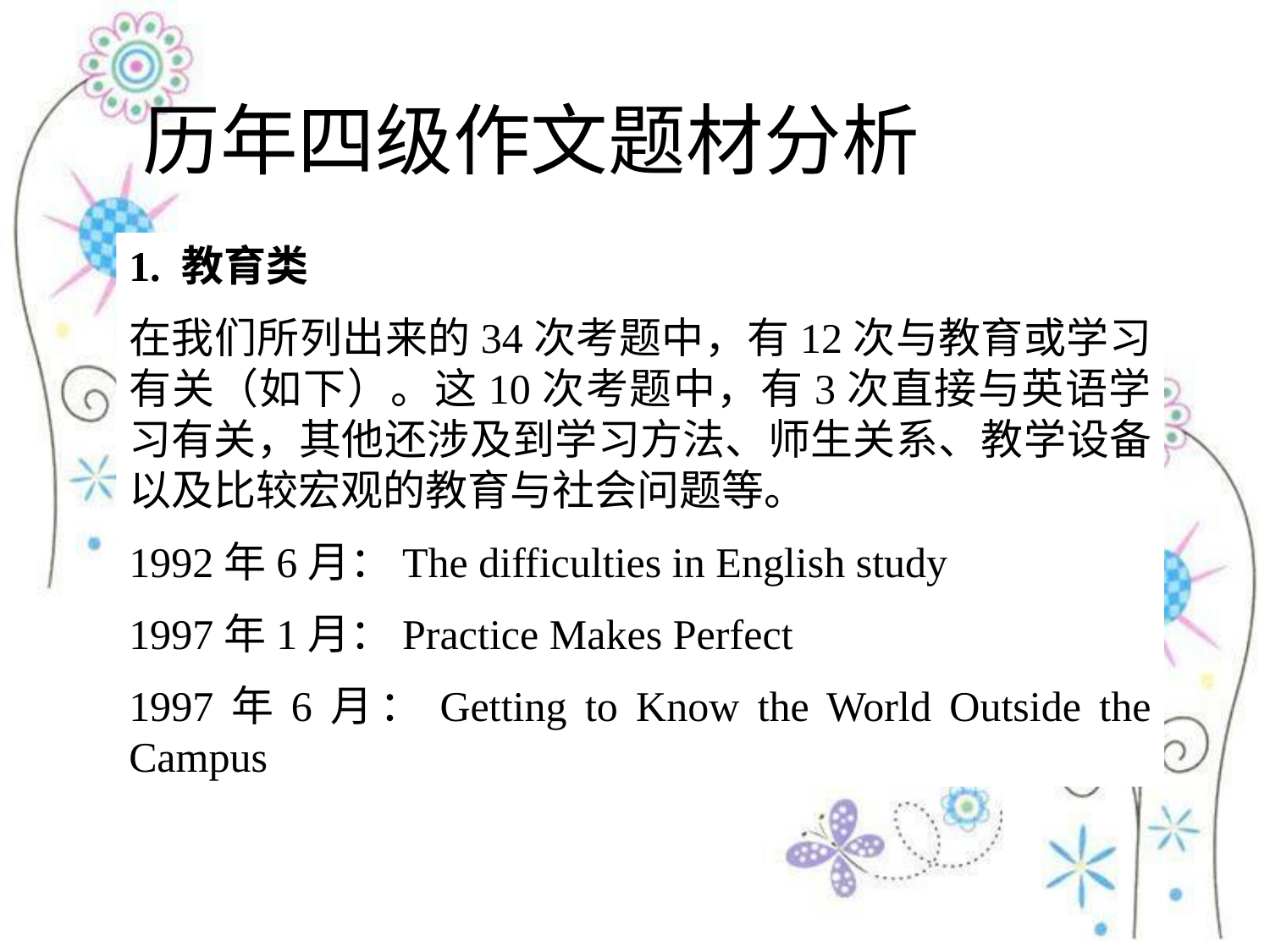

历年四级作文题材分析
1. 教育类
在我们所列出来的34次考题中，有12次与教育或学习有关（如下）。这10次考题中，有3次直接与英语学习有关，其他还涉及到学习方法、师生关系、教学设备以及比较宏观的教育与社会问题等。
1992年6月：The difficulties in English study
1997年1月：Practice Makes Perfect
1997年6月：Getting to Know the World Outside the Campus